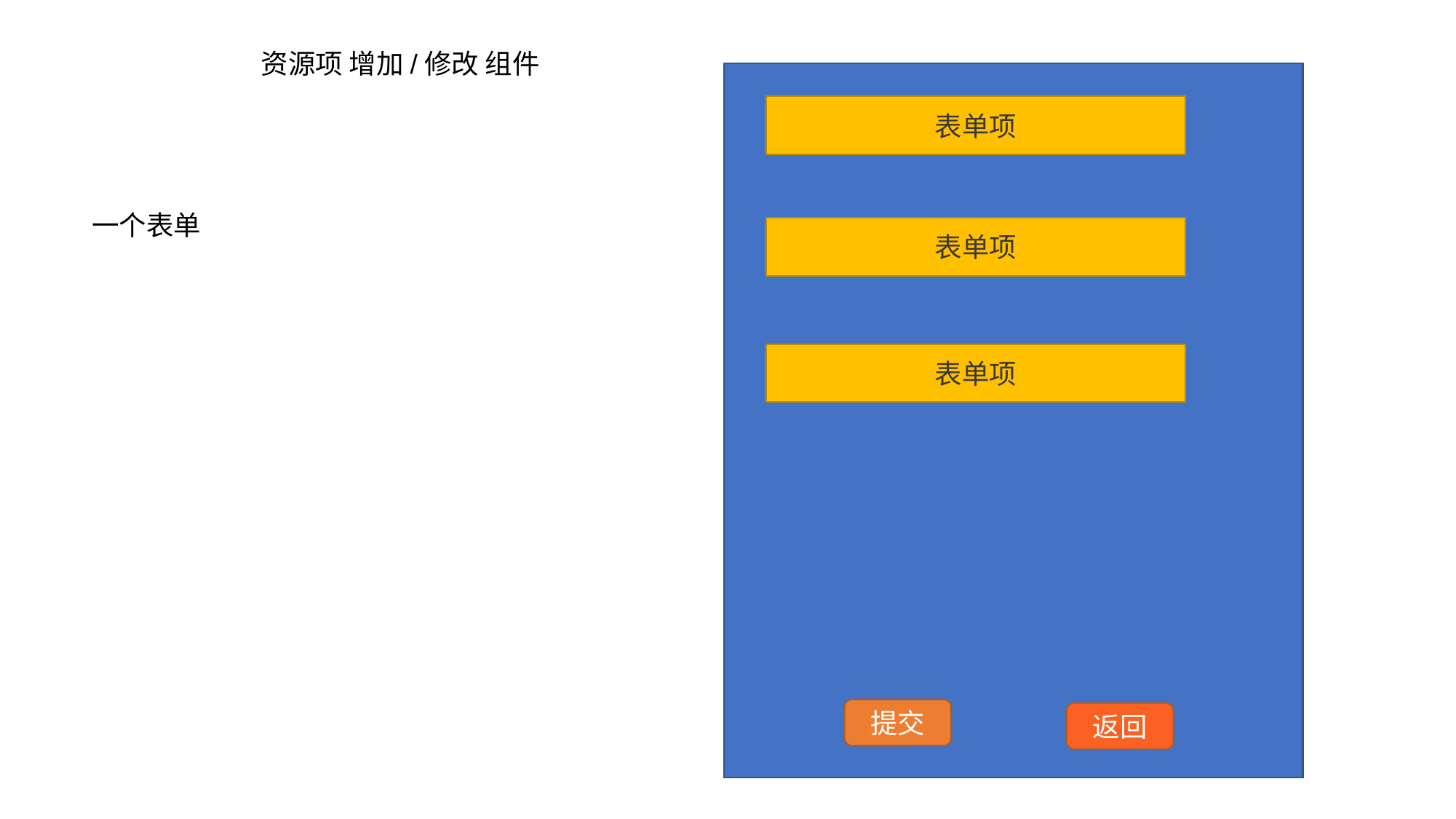

资源项 增加/修改 组件

表单项
一个表单
表单项
表单项
提交
返回